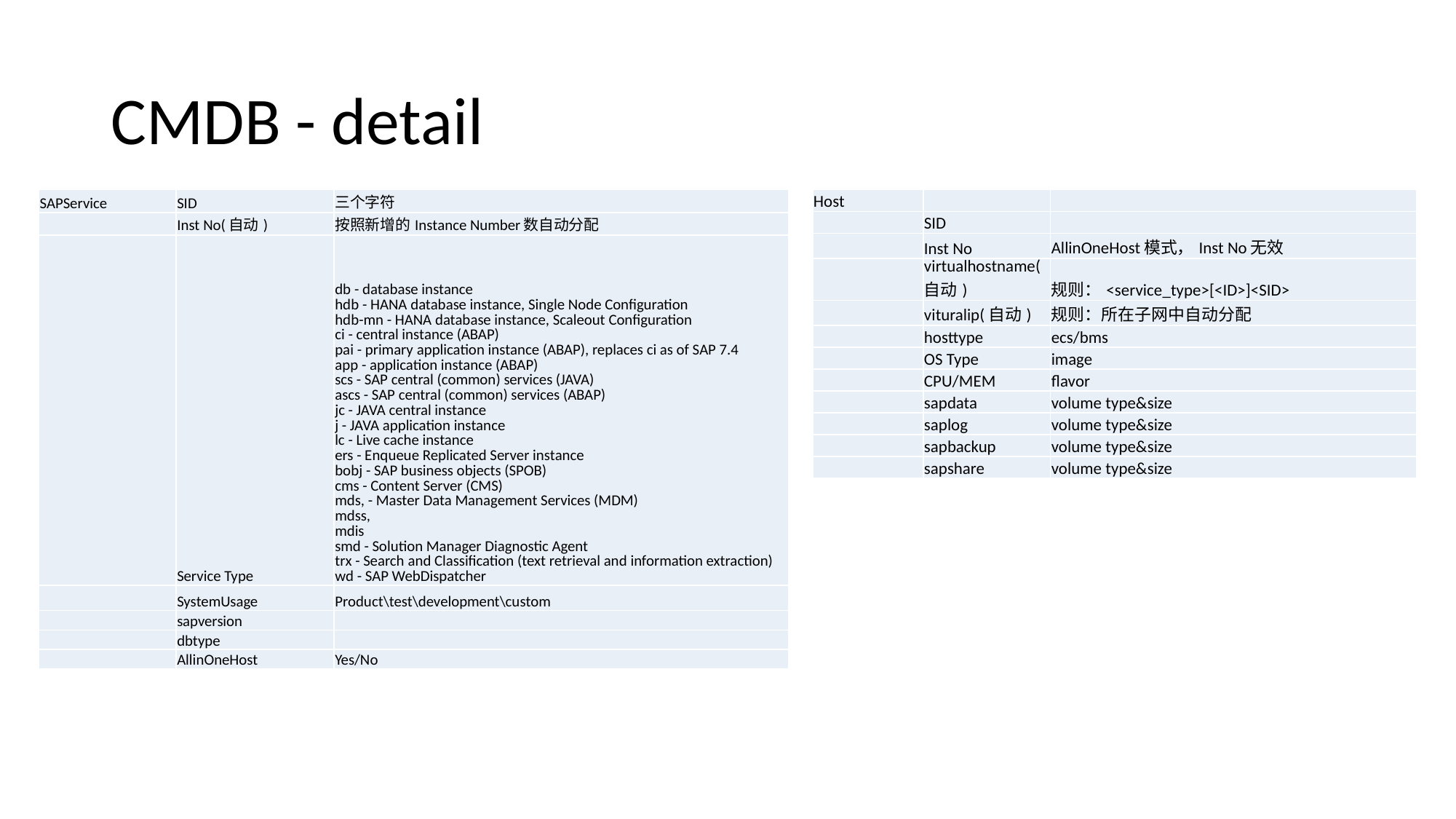

# CMDB - detail
| SAPService | SID | 三个字符 |
| --- | --- | --- |
|  | Inst No(自动) | 按照新增的Instance Number数自动分配 |
|  | Service Type | db - database instance hdb - HANA database instance, Single Node Configuration hdb-mn - HANA database instance, Scaleout Configuration ci - central instance (ABAP) pai - primary application instance (ABAP), replaces ci as of SAP 7.4 app - application instance (ABAP) scs - SAP central (common) services (JAVA) ascs - SAP central (common) services (ABAP) jc - JAVA central instance j - JAVA application instance lc - Live cache instance ers - Enqueue Replicated Server instance bobj - SAP business objects (SPOB) cms - Content Server (CMS) mds, - Master Data Management Services (MDM) mdss, mdis smd - Solution Manager Diagnostic Agent trx - Search and Classification (text retrieval and information extraction) wd - SAP WebDispatcher |
|  | SystemUsage | Product\test\development\custom |
|  | sapversion |  |
|  | dbtype |  |
|  | AllinOneHost | Yes/No |
| Host |  |  |
| --- | --- | --- |
|  | SID |  |
|  | Inst No | AllinOneHost模式，Inst No无效 |
|  | virtualhostname(自动) | 规则：<service\_type>[<ID>]<SID> |
|  | vituralip(自动) | 规则：所在子网中自动分配 |
|  | hosttype | ecs/bms |
|  | OS Type | image |
|  | CPU/MEM | flavor |
|  | sapdata | volume type&size |
|  | saplog | volume type&size |
|  | sapbackup | volume type&size |
|  | sapshare | volume type&size |